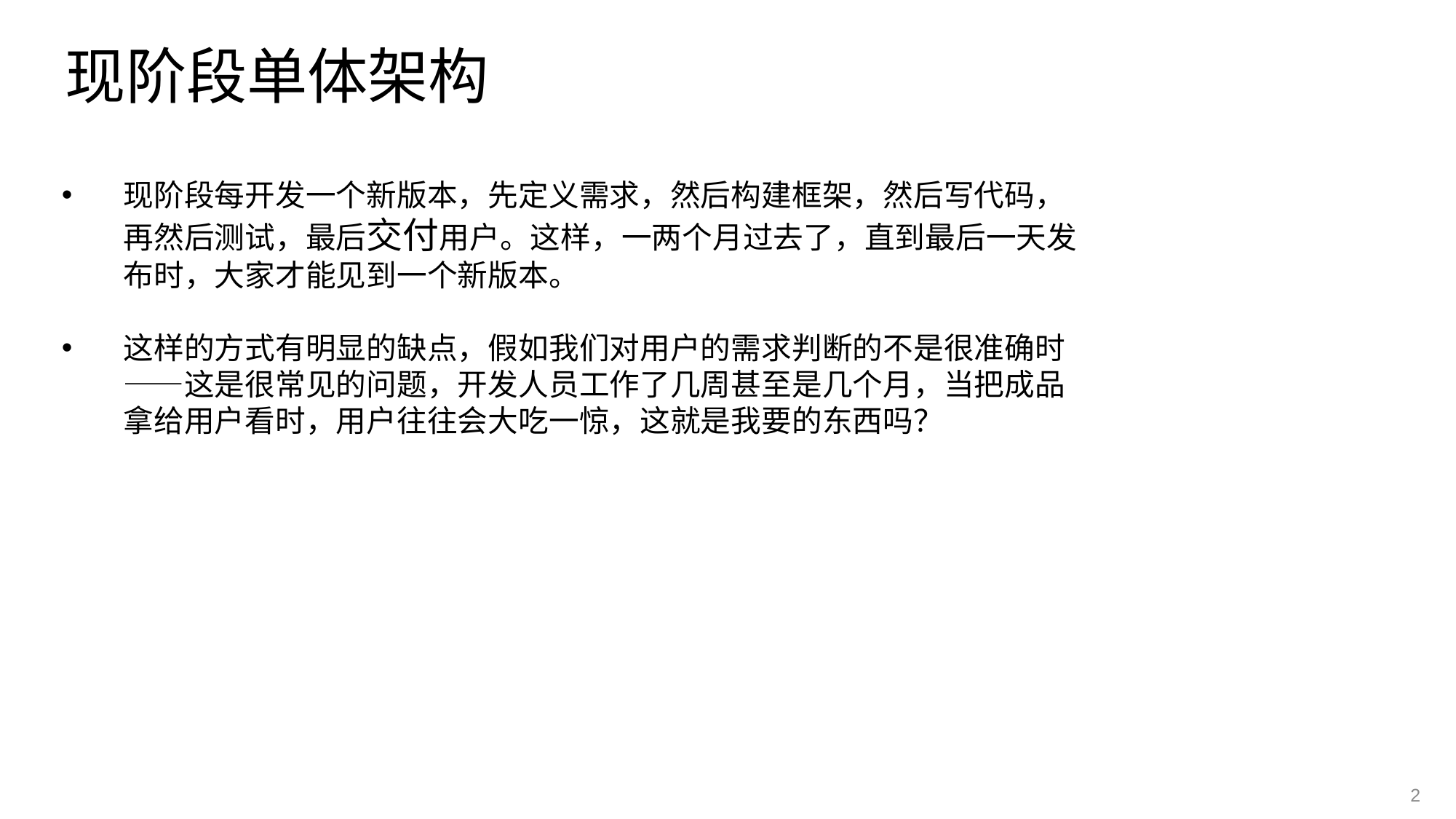

现阶段单体架构
现阶段每开发一个新版本，先定义需求，然后构建框架，然后写代码，再然后测试，最后交付用户。这样，一两个月过去了，直到最后一天发布时，大家才能见到一个新版本。

这样的方式有明显的缺点，假如我们对用户的需求判断的不是很准确时——这是很常见的问题，开发人员工作了几周甚至是几个月，当把成品拿给用户看时，用户往往会大吃一惊，这就是我要的东西吗？
2